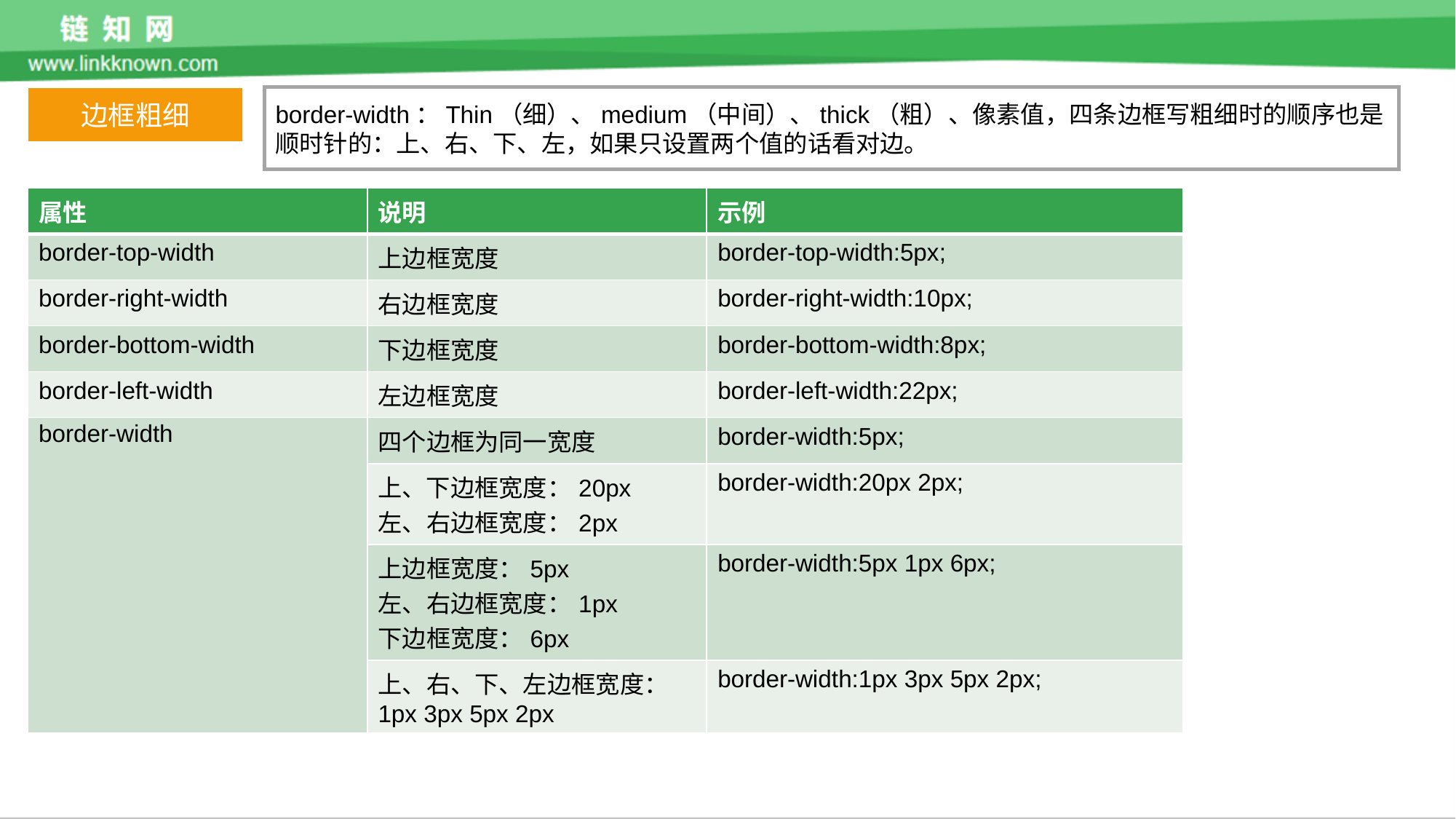

边框粗细
border-width：Thin（细）、medium（中间）、thick（粗）、像素值，四条边框写粗细时的顺序也是顺时针的：上、右、下、左，如果只设置两个值的话看对边。
| 属性 | 说明 | 示例 |
| --- | --- | --- |
| border-top-width | 上边框宽度 | border-top-width:5px; |
| border-right-width | 右边框宽度 | border-right-width:10px; |
| border-bottom-width | 下边框宽度 | border-bottom-width:8px; |
| border-left-width | 左边框宽度 | border-left-width:22px; |
| border-width | 四个边框为同一宽度 | border-width:5px; |
|  | 上、下边框宽度：20px 左、右边框宽度：2px | border-width:20px 2px; |
|  | 上边框宽度：5px 左、右边框宽度：1px 下边框宽度：6px | border-width:5px 1px 6px; |
|  | 上、右、下、左边框宽度： 1px 3px 5px 2px | border-width:1px 3px 5px 2px; |